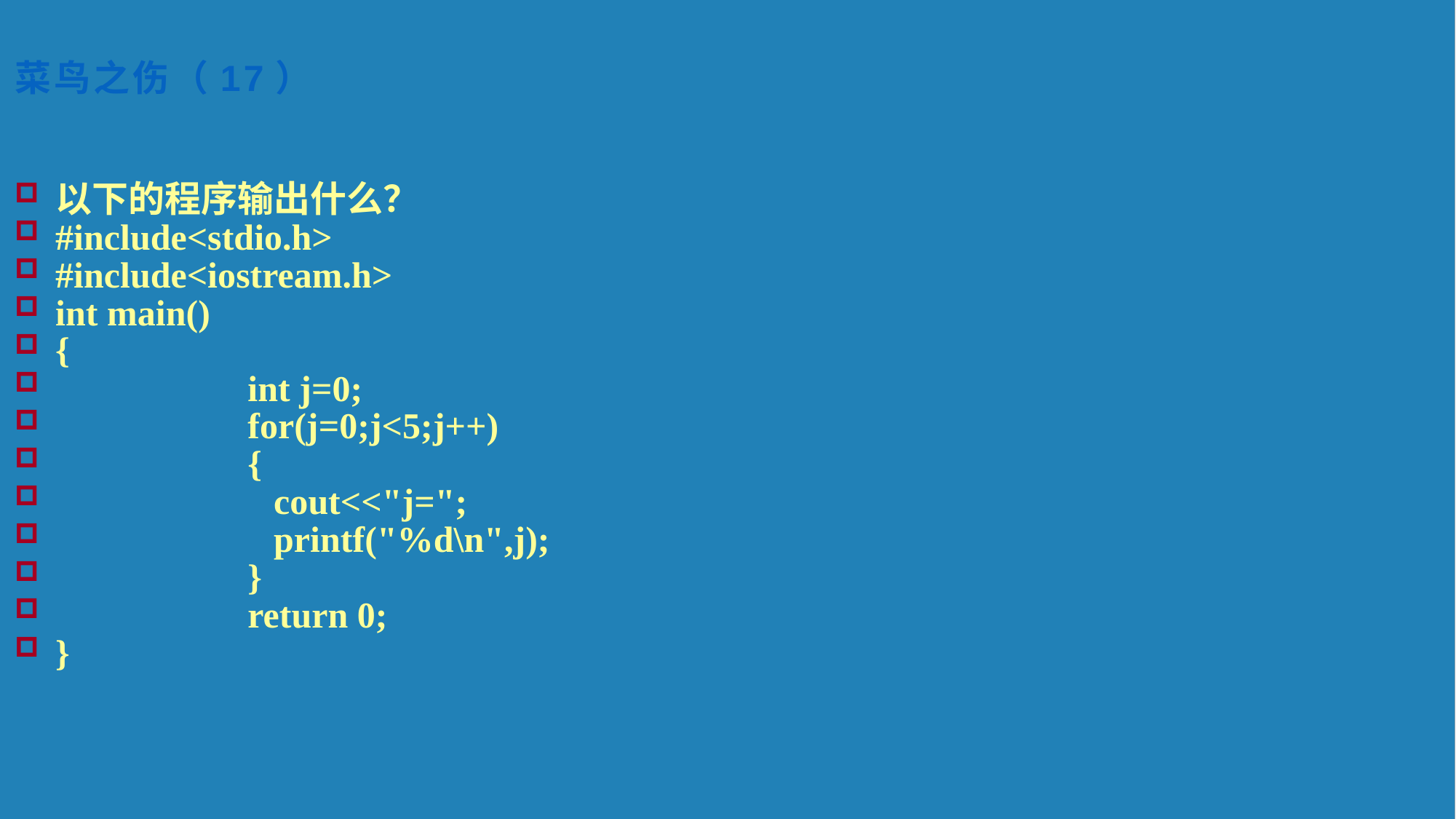

菜鸟之伤（17）
以下的程序输出什么？
#include<stdio.h>
#include<iostream.h>
int main()
{
	int j=0;
	for(j=0;j<5;j++)
	{
		cout<<"j=";
		printf("%d\n",j);
	}
	return 0;
}

121